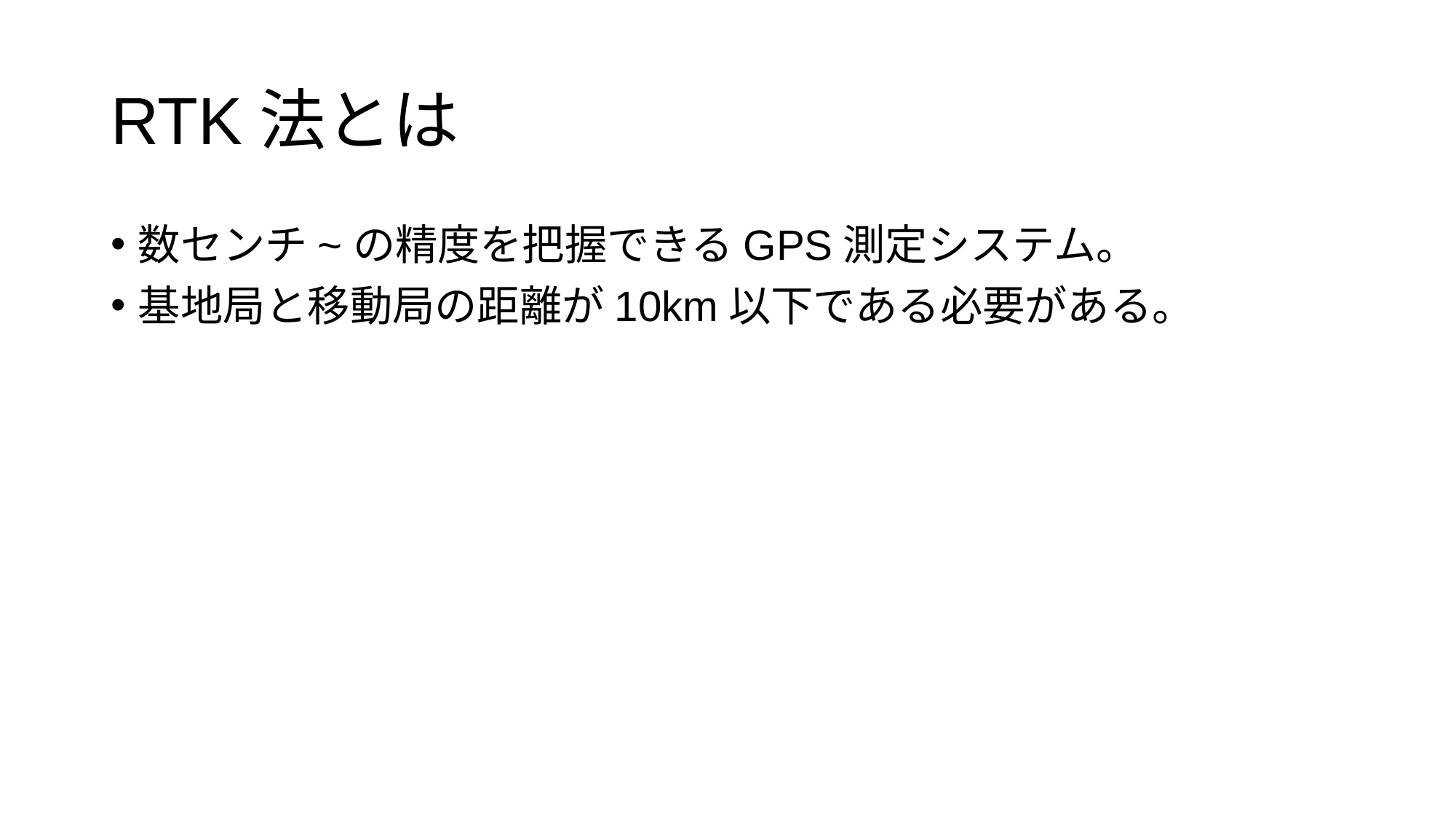

# RTK法とは
数センチ~の精度を把握できるGPS測定システム。
基地局と移動局の距離が10km以下である必要がある。